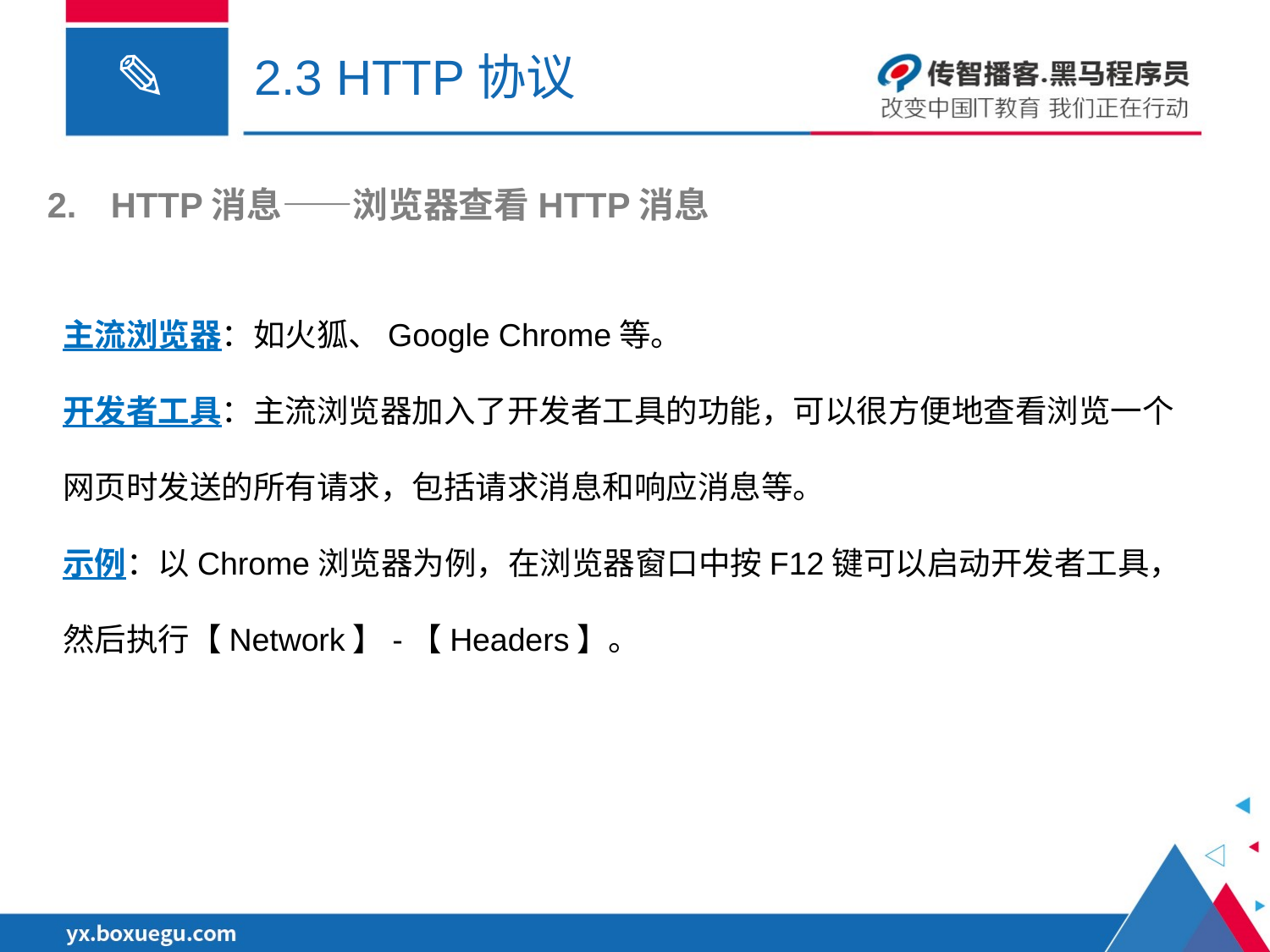

# 2.3 HTTP协议
HTTP消息——浏览器查看HTTP消息
主流浏览器：如火狐、Google Chrome等。
开发者工具：主流浏览器加入了开发者工具的功能，可以很方便地查看浏览一个网页时发送的所有请求，包括请求消息和响应消息等。
示例：以Chrome浏览器为例，在浏览器窗口中按F12键可以启动开发者工具，然后执行【Network】-【Headers】。